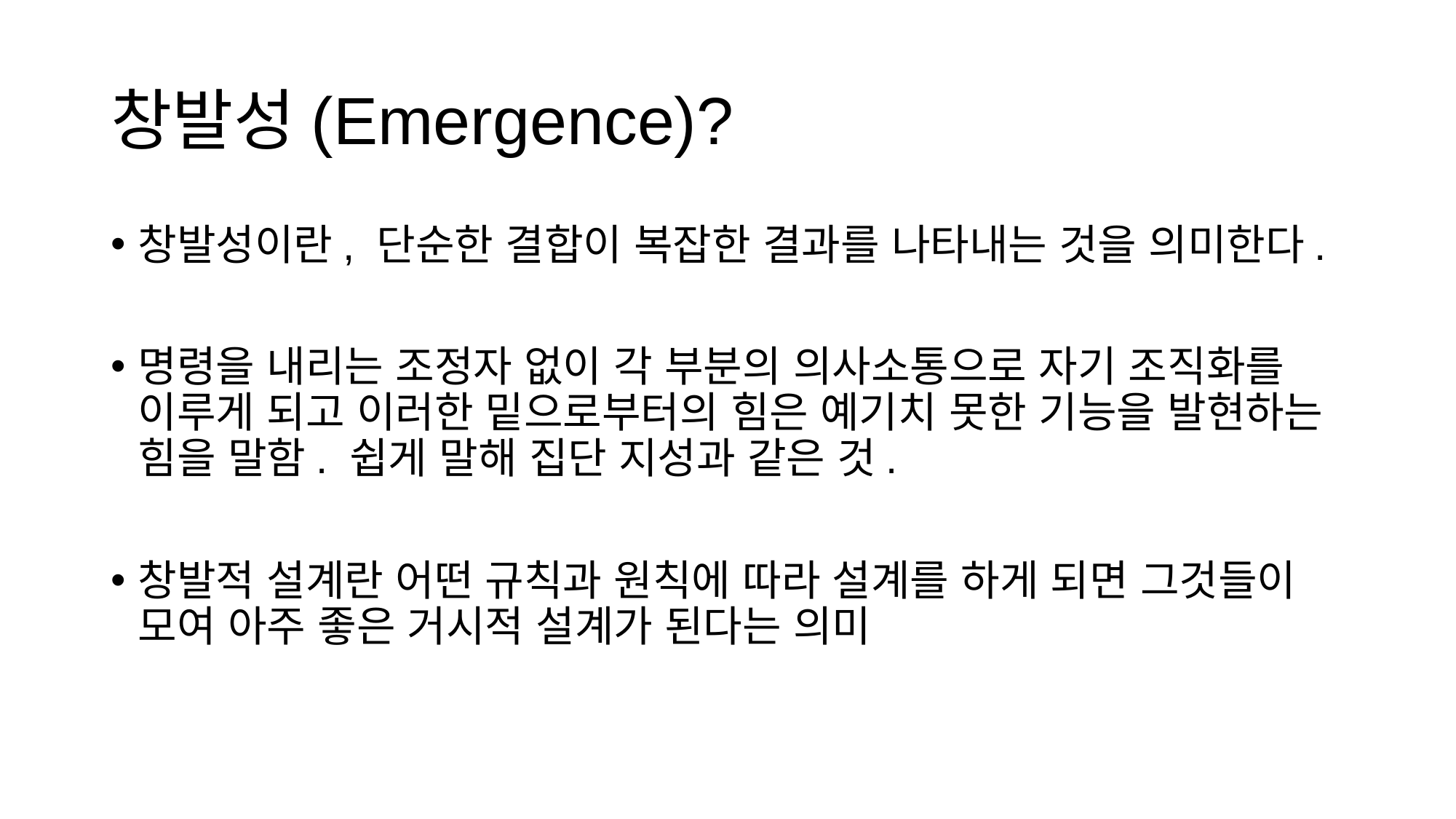

# 창발성(Emergence)?
창발성이란, 단순한 결합이 복잡한 결과를 나타내는 것을 의미한다.

명령을 내리는 조정자 없이 각 부분의 의사소통으로 자기 조직화를 이루게 되고 이러한 밑으로부터의 힘은 예기치 못한 기능을 발현하는 힘을 말함. 쉽게 말해 집단 지성과 같은 것.

창발적 설계란 어떤 규칙과 원칙에 따라 설계를 하게 되면 그것들이 모여 아주 좋은 거시적 설계가 된다는 의미